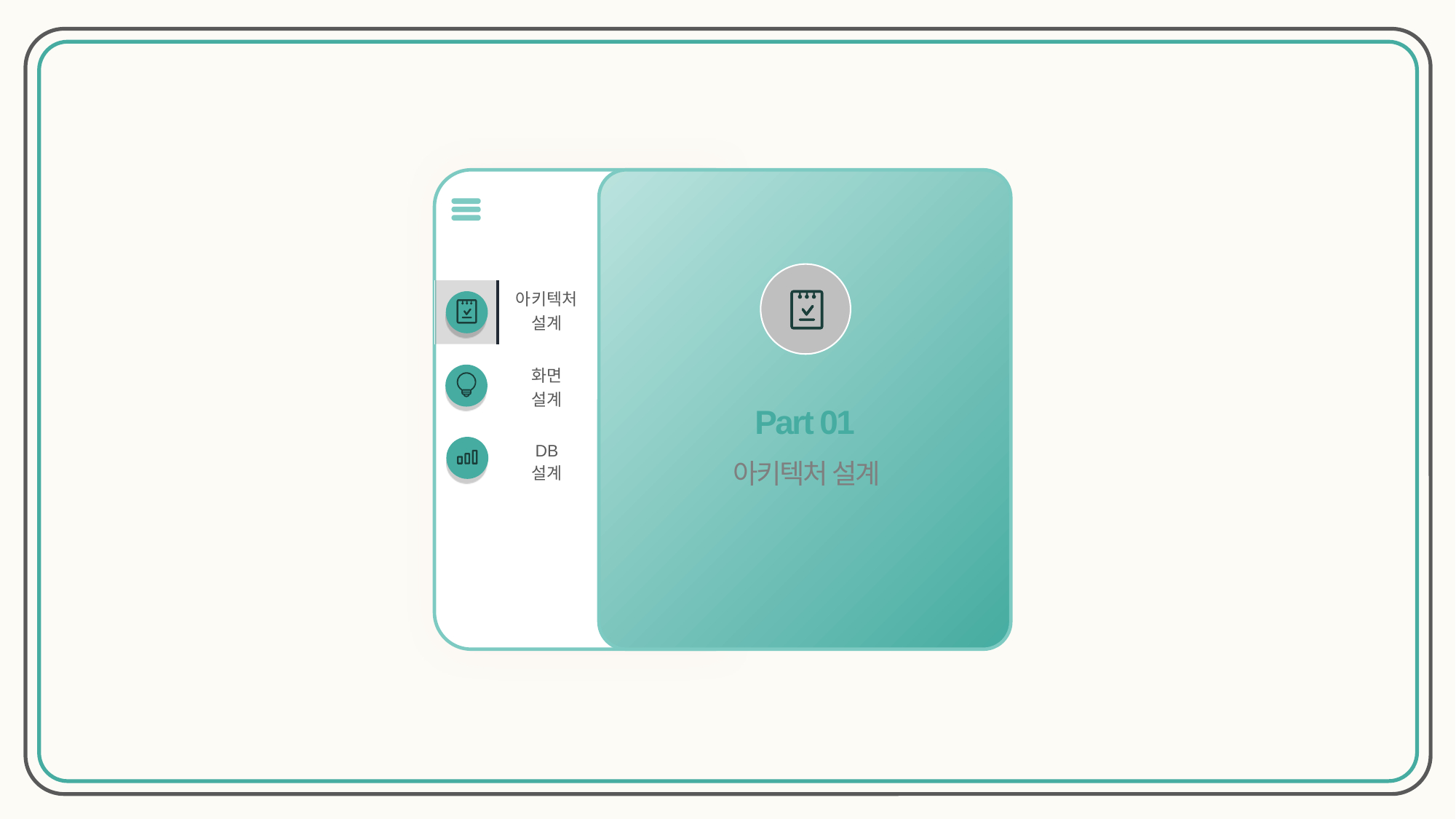

| 아키텍처 설계 |
| --- |
| 화면 설계 |
| DB 설계 |
|  |
|  |
| --- |

Part 01

아키텍처 설계